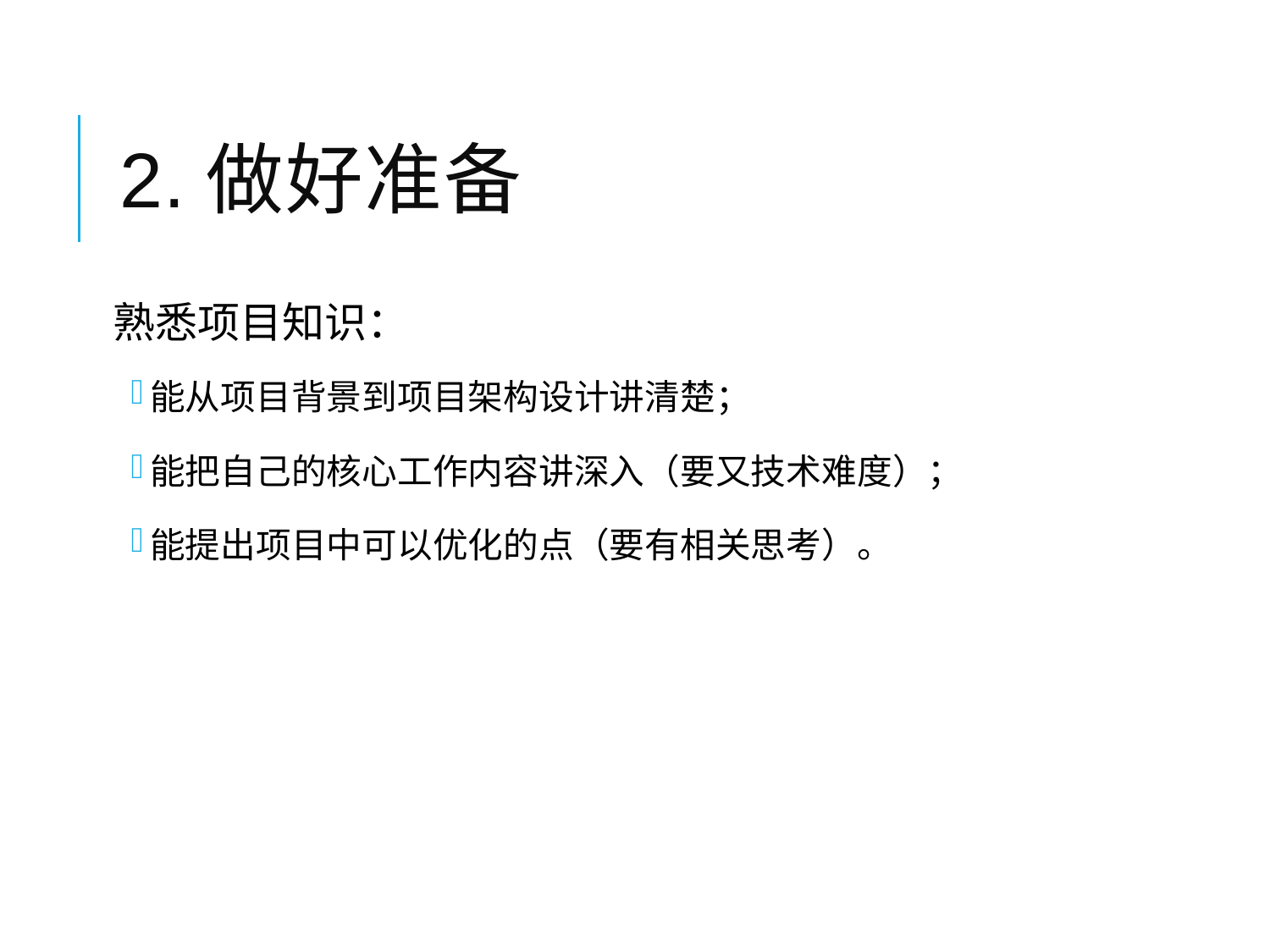

# 2.做好准备
熟悉项目知识：
能从项目背景到项目架构设计讲清楚；
能把自己的核心工作内容讲深入（要又技术难度）；
能提出项目中可以优化的点（要有相关思考）。